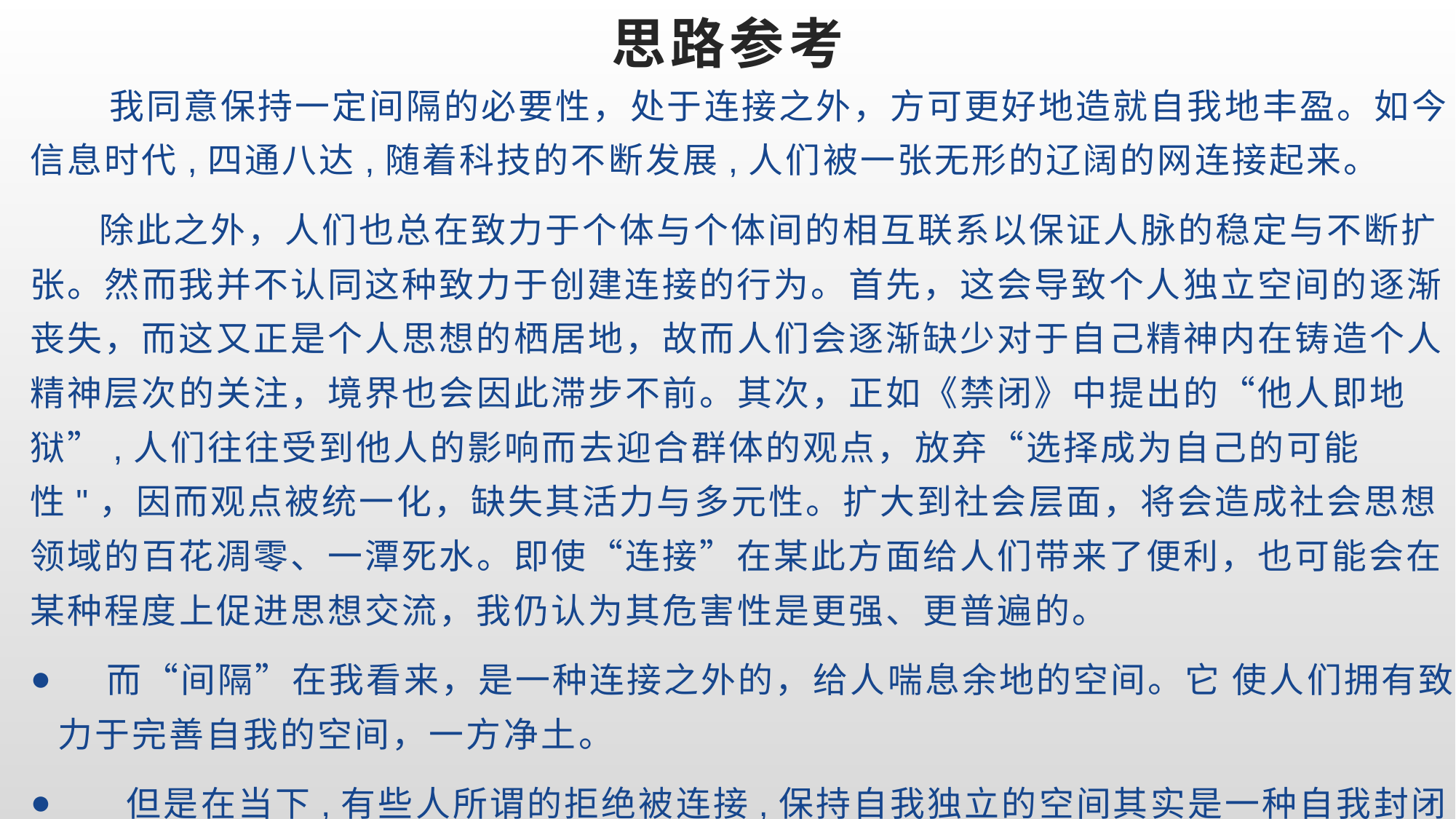

# 思路参考
       我同意保持一定间隔的必要性，处于连接之外，方可更好地造就自我地丰盈。如今信息时代,四通八达,随着科技的不断发展,人们被一张无形的辽阔的网连接起来。
      除此之外，人们也总在致力于个体与个体间的相互联系以保证人脉的稳定与不断扩张。然而我并不认同这种致力于创建连接的行为。首先，这会导致个人独立空间的逐渐丧失，而这又正是个人思想的栖居地，故而人们会逐渐缺少对于自己精神内在铸造个人精神层次的关注，境界也会因此滞步不前。其次，正如《禁闭》中提出的“他人即地狱”,人们往往受到他人的影响而去迎合群体的观点，放弃“选择成为自己的可能性"，因而观点被统一化，缺失其活力与多元性。扩大到社会层面，将会造成社会思想领域的百花凋零、一潭死水。即使“连接”在某此方面给人们带来了便利，也可能会在某种程度上促进思想交流，我仍认为其危害性是更强、更普遍的。
    而“间隔”在我看来，是一种连接之外的，给人喘息余地的空间。它 使人们拥有致力于完善自我的空间，一方净土。
      但是在当下,有些人所谓的拒绝被连接,保持自我独立的空间其实是一种自我封闭